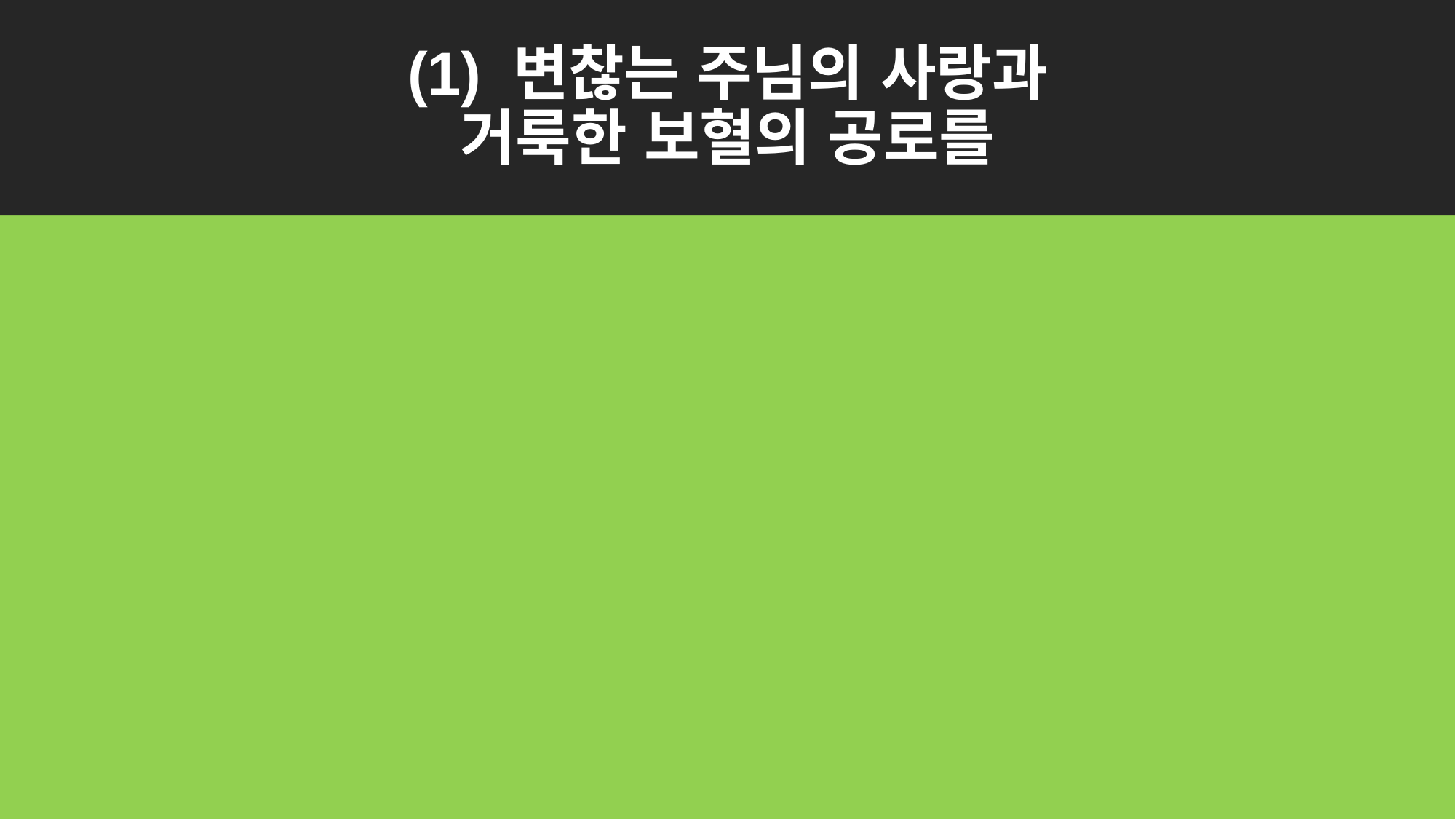

# (1) 변찮는 주님의 사랑과 거룩한 보혈의 공로를